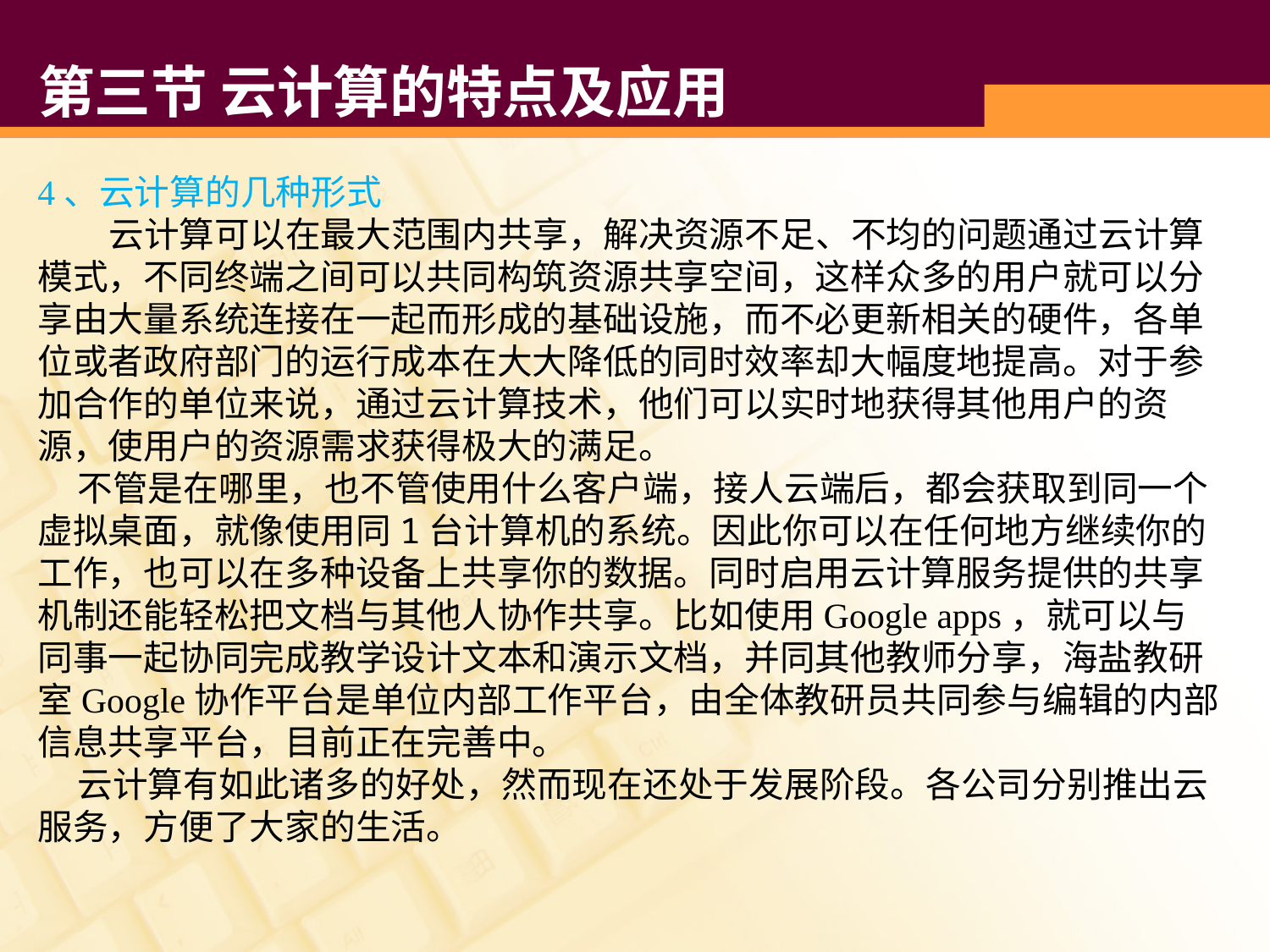

# 第三节 云计算的特点及应用
4、云计算的几种形式
        云计算可以在最大范围内共享，解决资源不足、不均的问题通过云计算模式，不同终端之间可以共同构筑资源共享空间，这样众多的用户就可以分享由大量系统连接在一起而形成的基础设施，而不必更新相关的硬件，各单位或者政府部门的运行成本在大大降低的同时效率却大幅度地提高。对于参加合作的单位来说，通过云计算技术，他们可以实时地获得其他用户的资源，使用户的资源需求获得极大的满足。
    不管是在哪里，也不管使用什么客户端，接人云端后，都会获取到同一个虚拟桌面，就像使用同1台计算机的系统。因此你可以在任何地方继续你的工作，也可以在多种设备上共享你的数据。同时启用云计算服务提供的共享机制还能轻松把文档与其他人协作共享。比如使用Google apps，就可以与同事一起协同完成教学设计文本和演示文档，并同其他教师分享，海盐教研室Google协作平台是单位内部工作平台，由全体教研员共同参与编辑的内部信息共享平台，目前正在完善中。
    云计算有如此诸多的好处，然而现在还处于发展阶段。各公司分别推出云服务，方便了大家的生活。